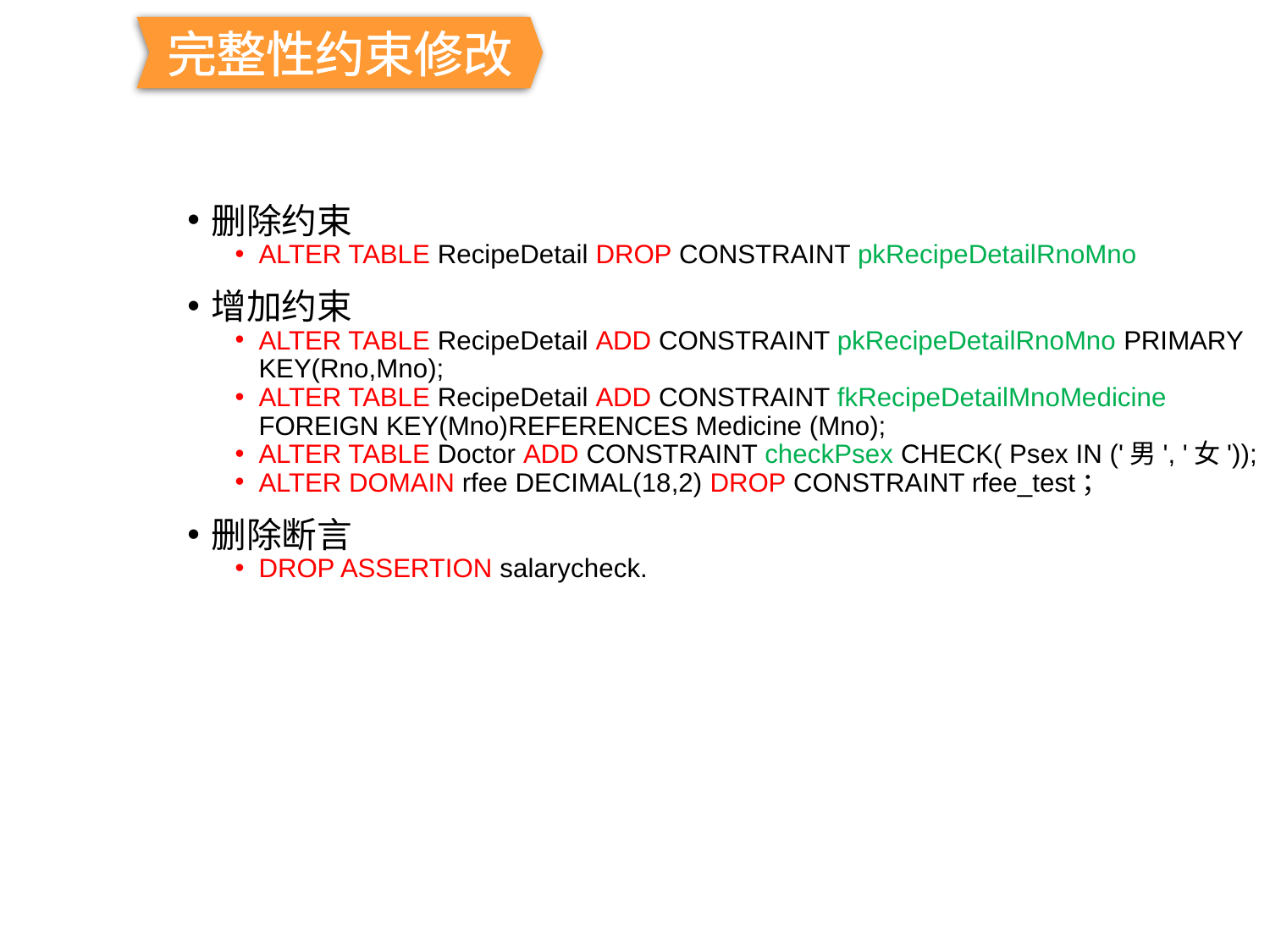

完整性约束修改

删除约束
ALTER TABLE RecipeDetail DROP CONSTRAINT pkRecipeDetailRnoMno
增加约束
ALTER TABLE RecipeDetail ADD CONSTRAINT pkRecipeDetailRnoMno PRIMARY KEY(Rno,Mno);
ALTER TABLE RecipeDetail ADD CONSTRAINT fkRecipeDetailMnoMedicine FOREIGN KEY(Mno)REFERENCES Medicine (Mno);
ALTER TABLE Doctor ADD CONSTRAINT checkPsex CHECK( Psex IN ('男', '女'));
ALTER DOMAIN rfee DECIMAL(18,2) DROP CONSTRAINT rfee_test；
删除断言
DROP ASSERTION salarycheck.